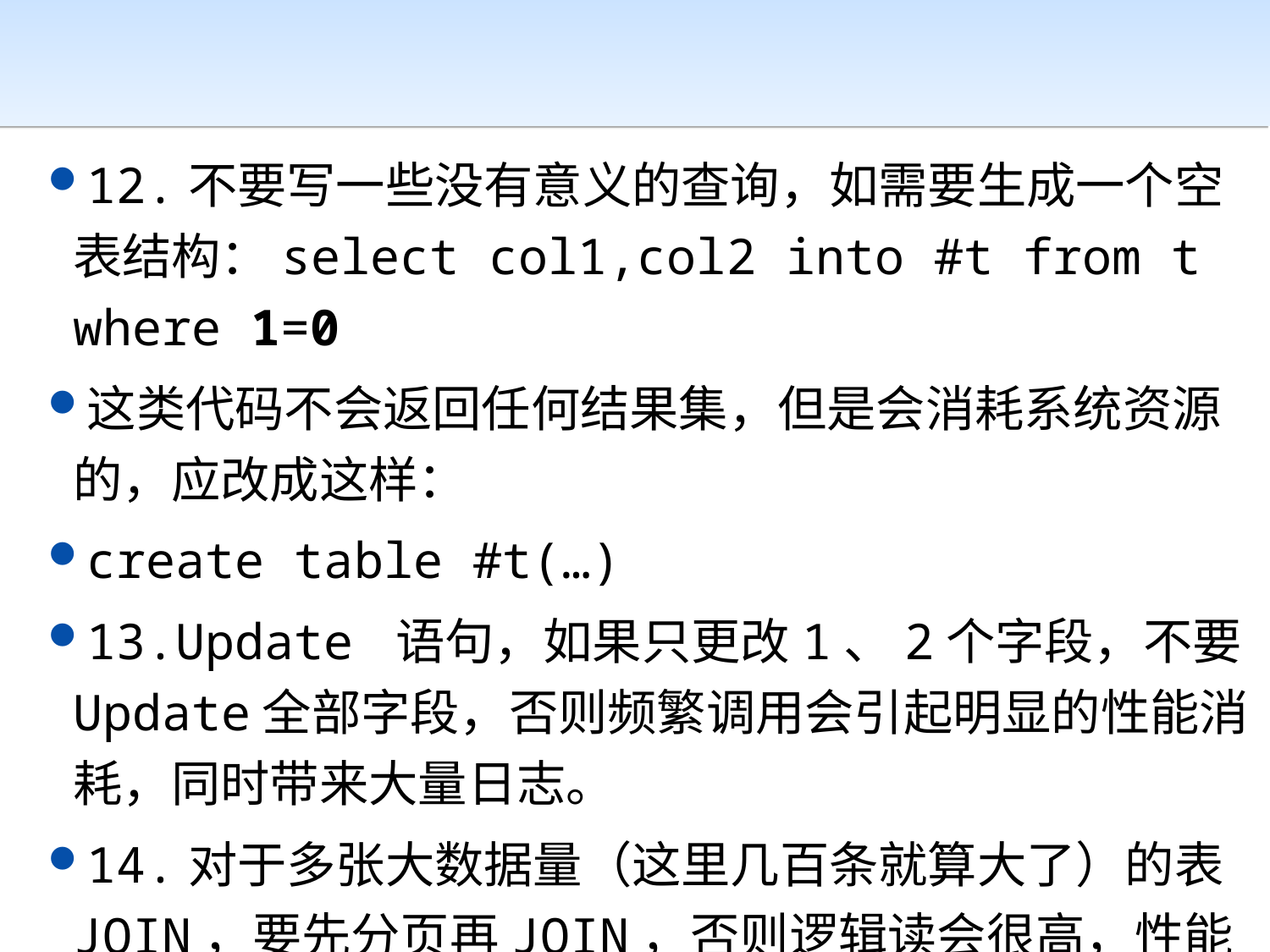

#
12.不要写一些没有意义的查询，如需要生成一个空表结构：select col1,col2 into #t from t where 1=0
这类代码不会返回任何结果集，但是会消耗系统资源的，应改成这样：
create table #t(…)
13.Update 语句，如果只更改1、2个字段，不要Update全部字段，否则频繁调用会引起明显的性能消耗，同时带来大量日志。
14.对于多张大数据量（这里几百条就算大了）的表JOIN，要先分页再JOIN，否则逻辑读会很高，性能很差。